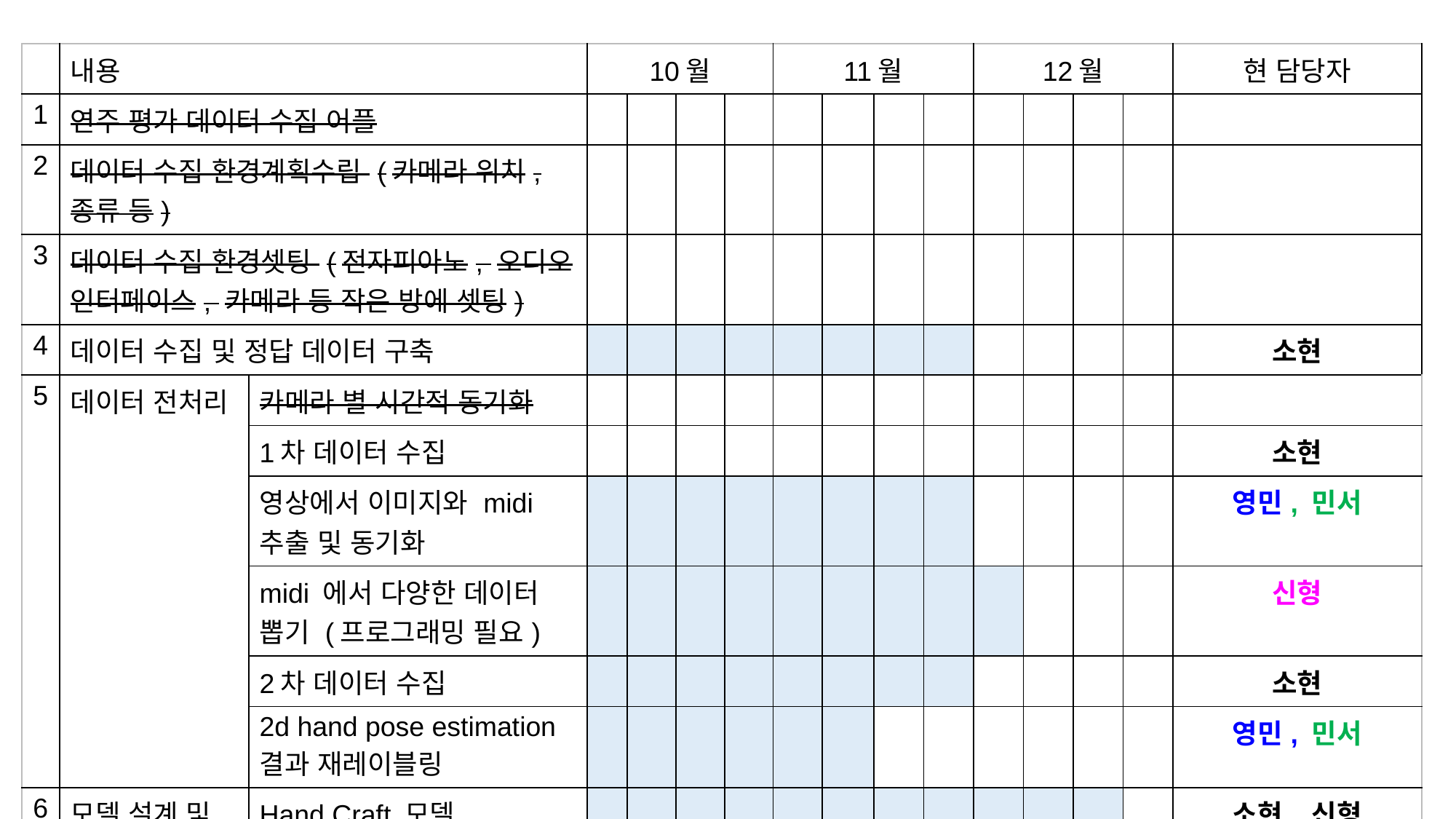

|  | 내용 |  | 10월 |  |  |  | 11월 |  |  |  | 12월 |  |  |  | 현 담당자 |
| --- | --- | --- | --- | --- | --- | --- | --- | --- | --- | --- | --- | --- | --- | --- | --- |
| 1 | 연주 평가 데이터 수집 어플 |  |  |  |  |  |  |  |  |  |  |  |  |  |  |
| 2 | 데이터 수집 환경계획수립 (카메라 위치, 종류 등) |  |  |  |  |  |  |  |  |  |  |  |  |  |  |
| 3 | 데이터 수집 환경셋팅 (전자피아노, 오디오 인터페이스, 카메라 등 작은 방에 셋팅) |  |  |  |  |  |  |  |  |  |  |  |  |  |  |
| 4 | 데이터 수집 및 정답 데이터 구축 |  |  |  |  |  |  |  |  |  |  |  |  |  | 소현 |
| 5 | 데이터 전처리 | 카메라 별 시간적 동기화 |  |  |  |  |  |  |  |  |  |  |  |  |  |
|  |  | 1차 데이터 수집 |  |  |  |  |  |  |  |  |  |  |  |  | 소현 |
|  |  | 영상에서 이미지와 midi 추출 및 동기화 |  |  |  |  |  |  |  |  |  |  |  |  | 영민, 민서 |
|  |  | midi 에서 다양한 데이터 뽑기 (프로그래밍 필요) |  |  |  |  |  |  |  |  |  |  |  |  | 신형 |
|  |  | 2차 데이터 수집 |  |  |  |  |  |  |  |  |  |  |  |  | 소현 |
|  |  | 2d hand pose estimation 결과 재레이블링 |  |  |  |  |  |  |  |  |  |  |  |  | 영민, 민서 |
| 6 | 모델 설계 및 구현 | Hand Craft 모델 |  |  |  |  |  |  |  |  |  |  |  |  | 소현, 신형 |
|  |  | 딥러닝 모델 |  |  |  |  |  |  |  |  |  |  |  |  | 소현, 신형 |